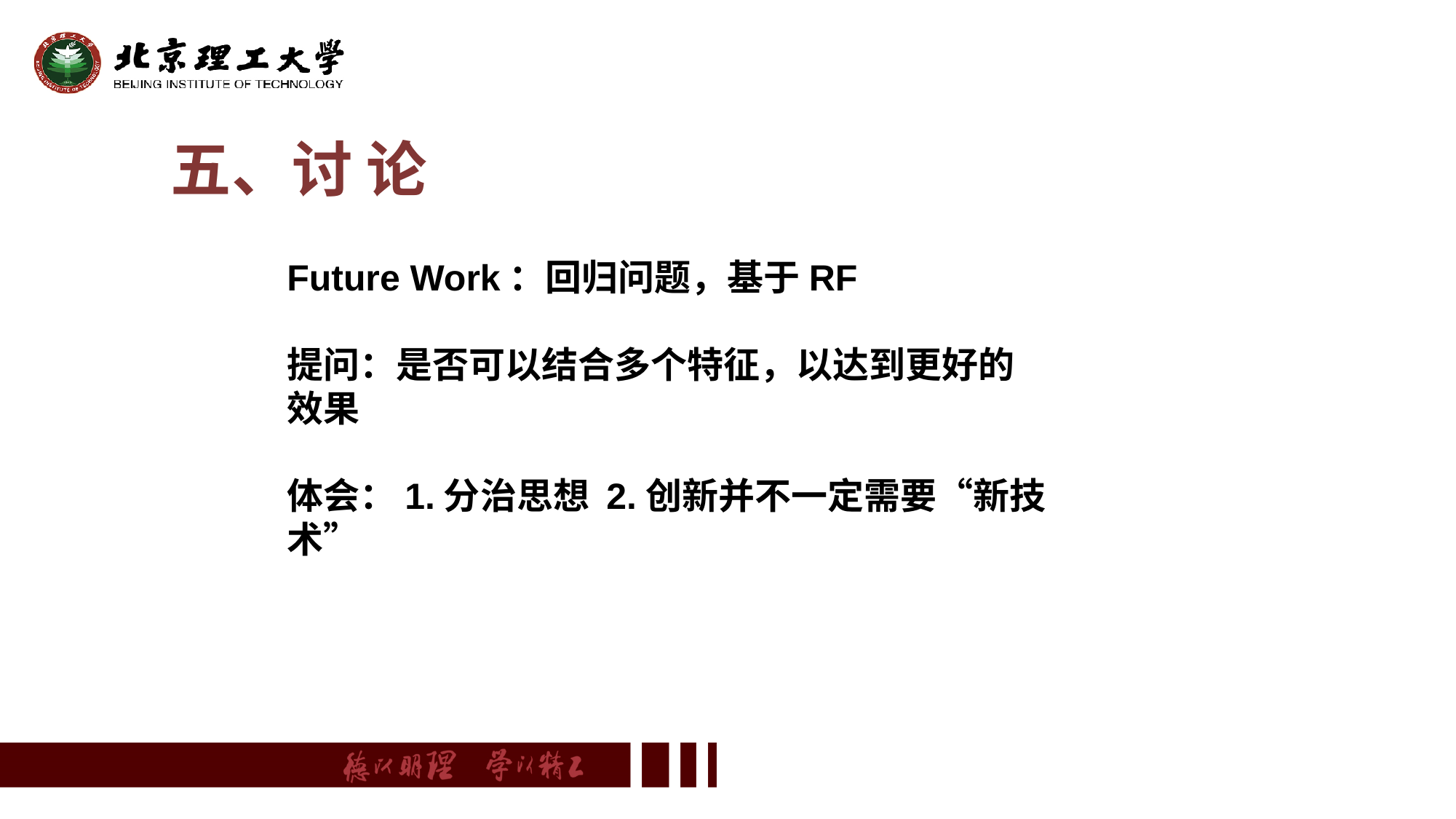

五、讨 论
Future Work：回归问题，基于RF

提问：是否可以结合多个特征，以达到更好的效果

体会：1.分治思想 2.创新并不一定需要“新技术”